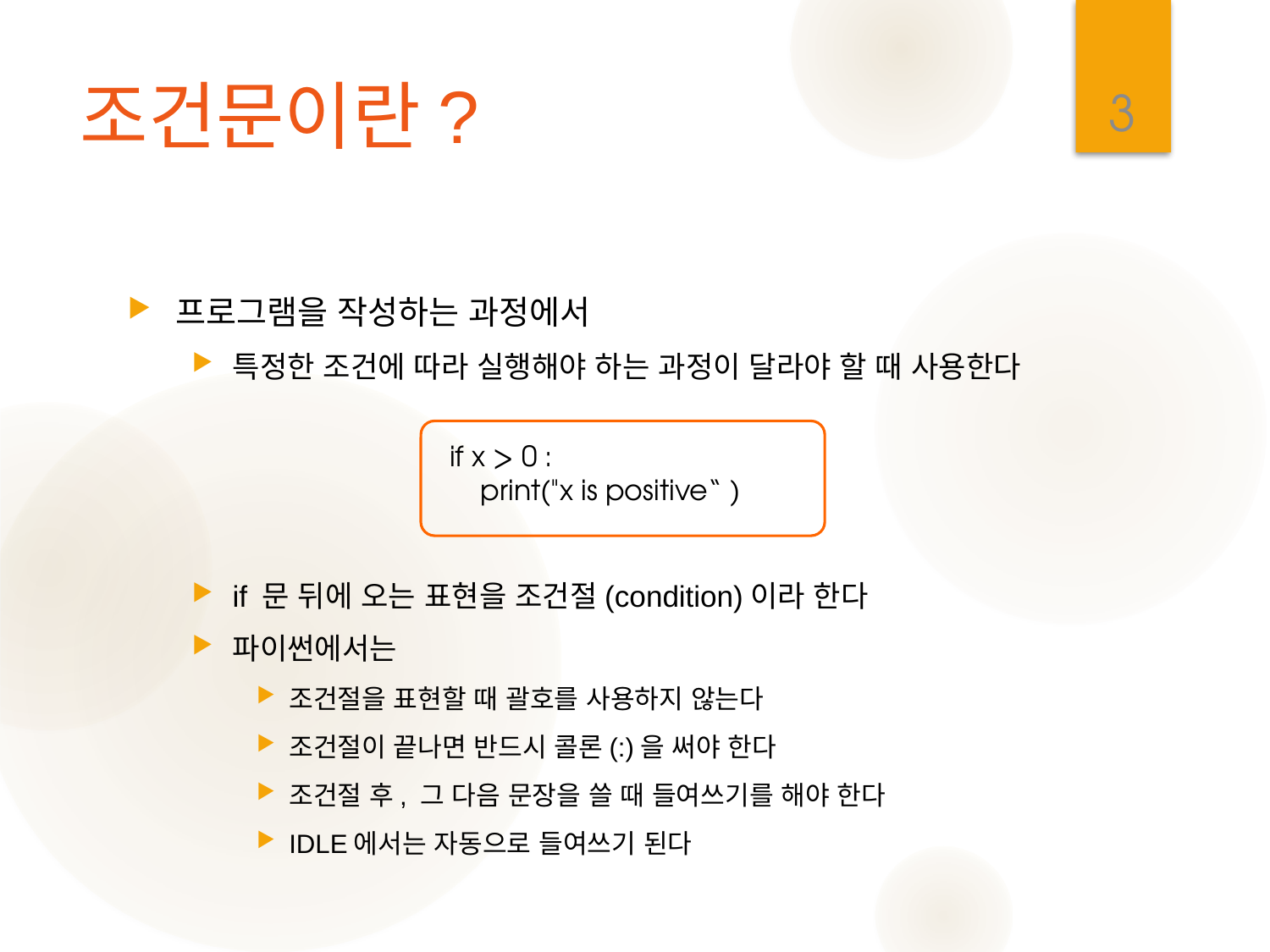

3
# 조건문이란?
프로그램을 작성하는 과정에서
특정한 조건에 따라 실행해야 하는 과정이 달라야 할 때 사용한다

if 문 뒤에 오는 표현을 조건절(condition)이라 한다
파이썬에서는
조건절을 표현할 때 괄호를 사용하지 않는다
조건절이 끝나면 반드시 콜론(:)을 써야 한다
조건절 후, 그 다음 문장을 쓸 때 들여쓰기를 해야 한다
IDLE에서는 자동으로 들여쓰기 된다

if x > 0 :
    print("x is positive“ )